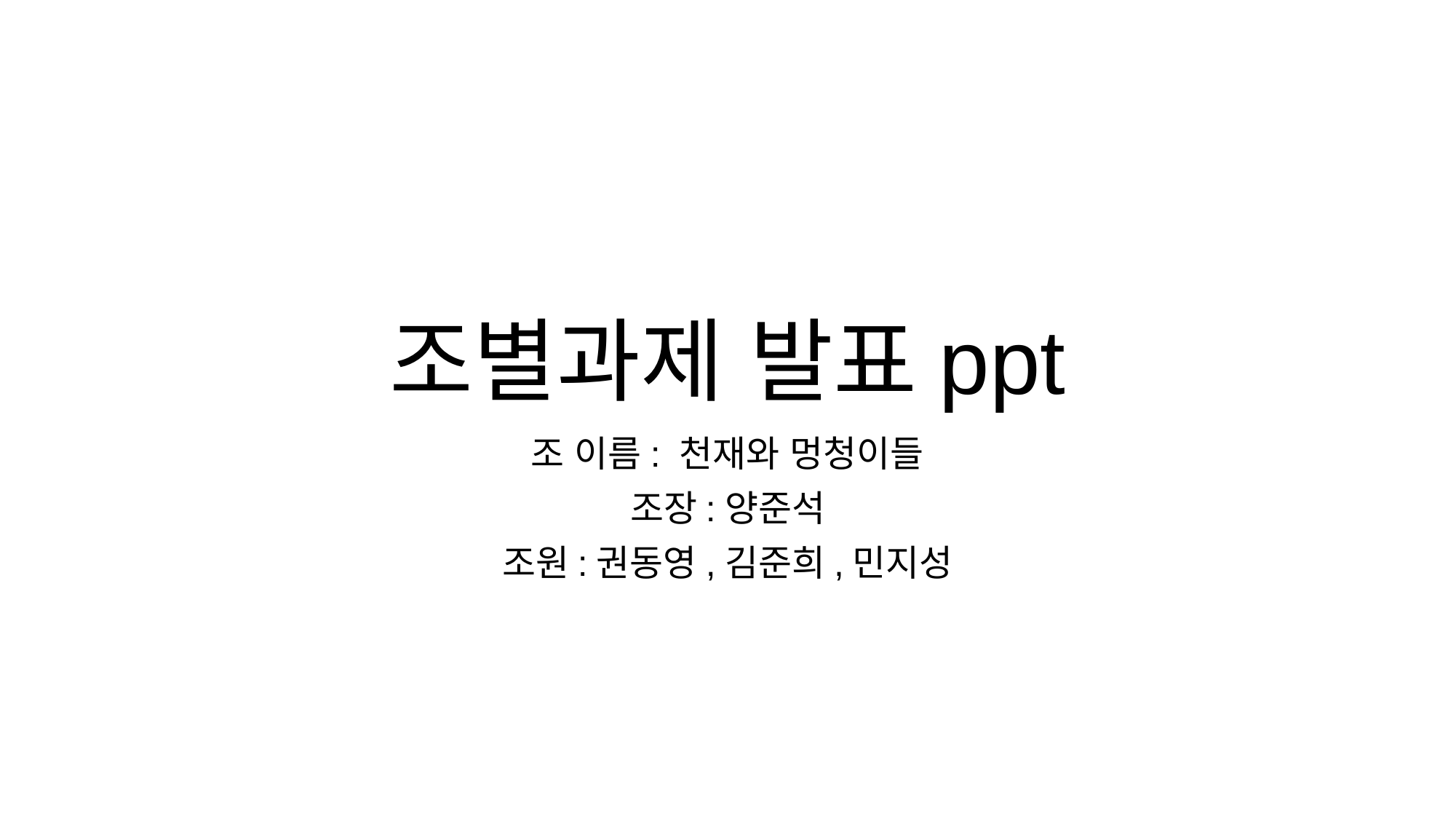

# 조별과제 발표ppt
조 이름: 천재와 멍청이들
조장:양준석
조원:권동영,김준희,민지성